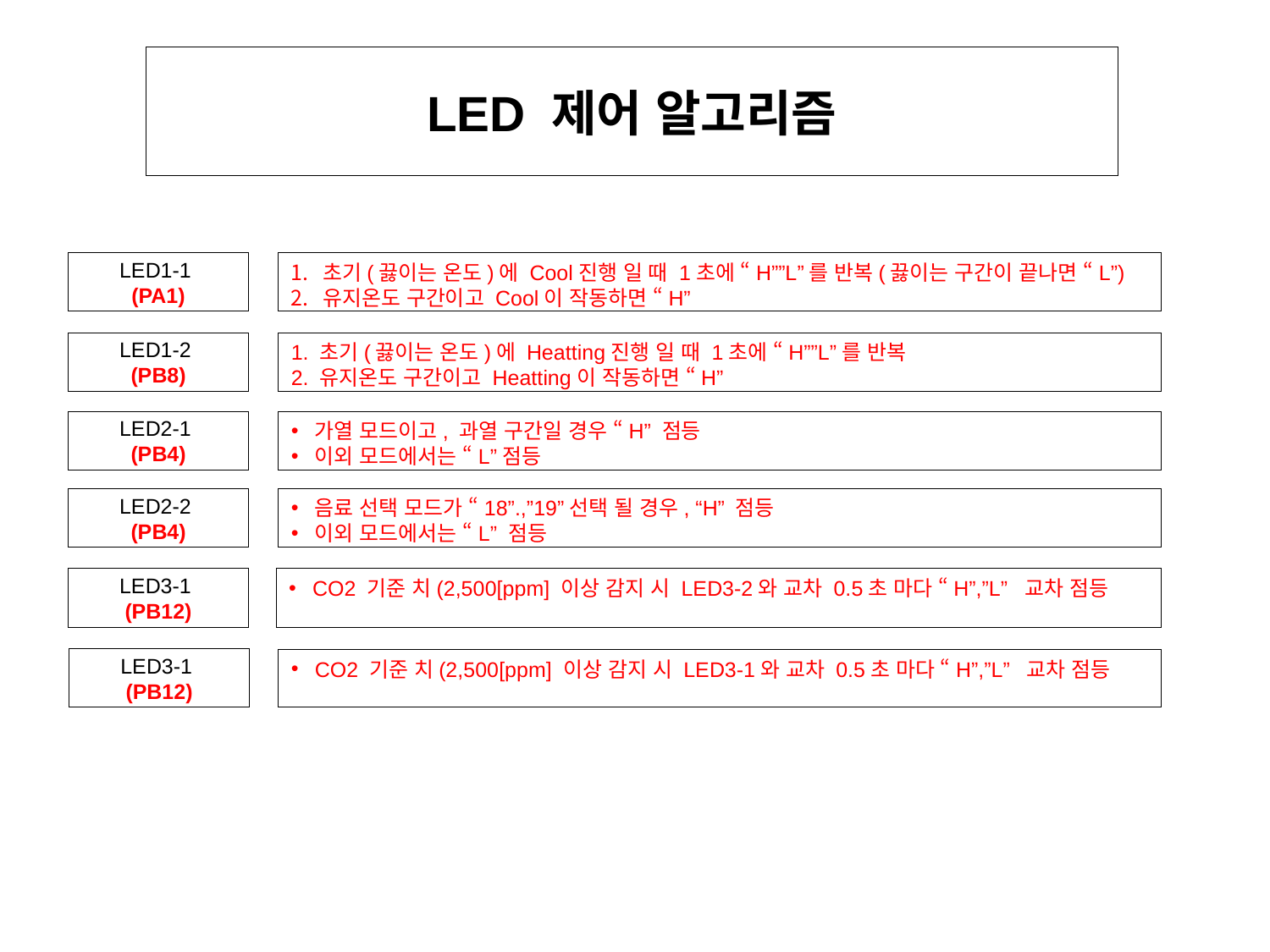

LED 제어 알고리즘
LED1-1
(PA1)
초기(끓이는 온도)에 Cool진행 일 때 1초에 “H””L”를 반복(끓이는 구간이 끝나면 “L”)
유지온도 구간이고 Cool이 작동하면 “H”

LED1-2
(PB8)
1. 초기(끓이는 온도)에 Heatting진행 일 때 1초에 “H””L”를 반복
2. 유지온도 구간이고 Heatting이 작동하면 “H”

LED2-1
(PB4)
가열 모드이고, 과열 구간일 경우 “H” 점등
이외 모드에서는 “L”점등
LED2-2
(PB4)
음료 선택 모드가 “18”.,”19”선택 될 경우, “H” 점등
이외 모드에서는 “L” 점등
LED3-1
(PB12)
CO2 기준 치(2,500[ppm] 이상 감지 시 LED3-2와 교차 0.5초 마다 “H”,”L”  교차 점등

LED3-1
(PB12)
CO2 기준 치(2,500[ppm] 이상 감지 시 LED3-1와 교차 0.5초 마다 “H”,”L”  교차 점등